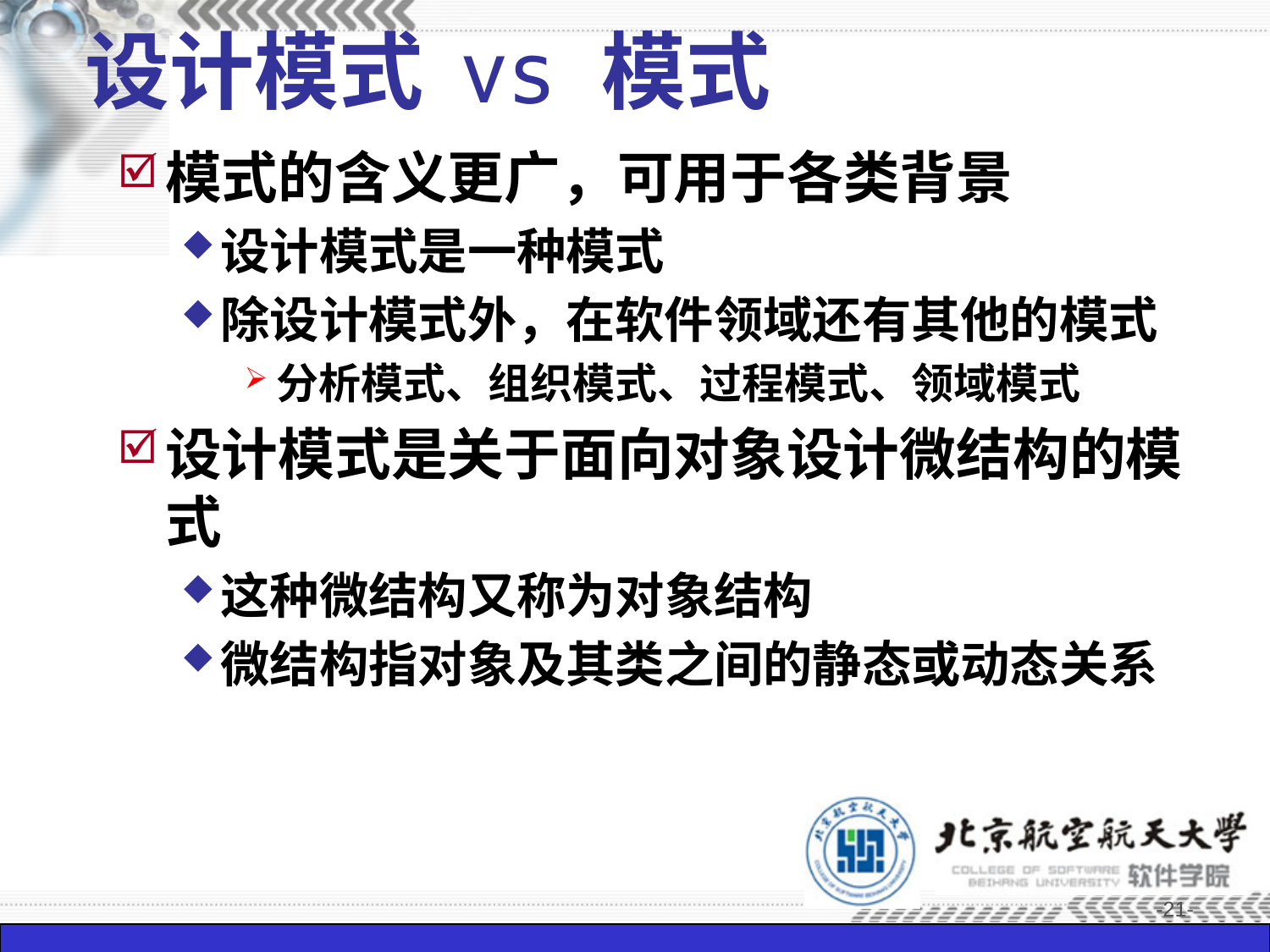

# 设计模式 vs 模式
模式的含义更广，可用于各类背景
设计模式是一种模式
除设计模式外，在软件领域还有其他的模式
分析模式、组织模式、过程模式、领域模式
设计模式是关于面向对象设计微结构的模式
这种微结构又称为对象结构
微结构指对象及其类之间的静态或动态关系
-21-